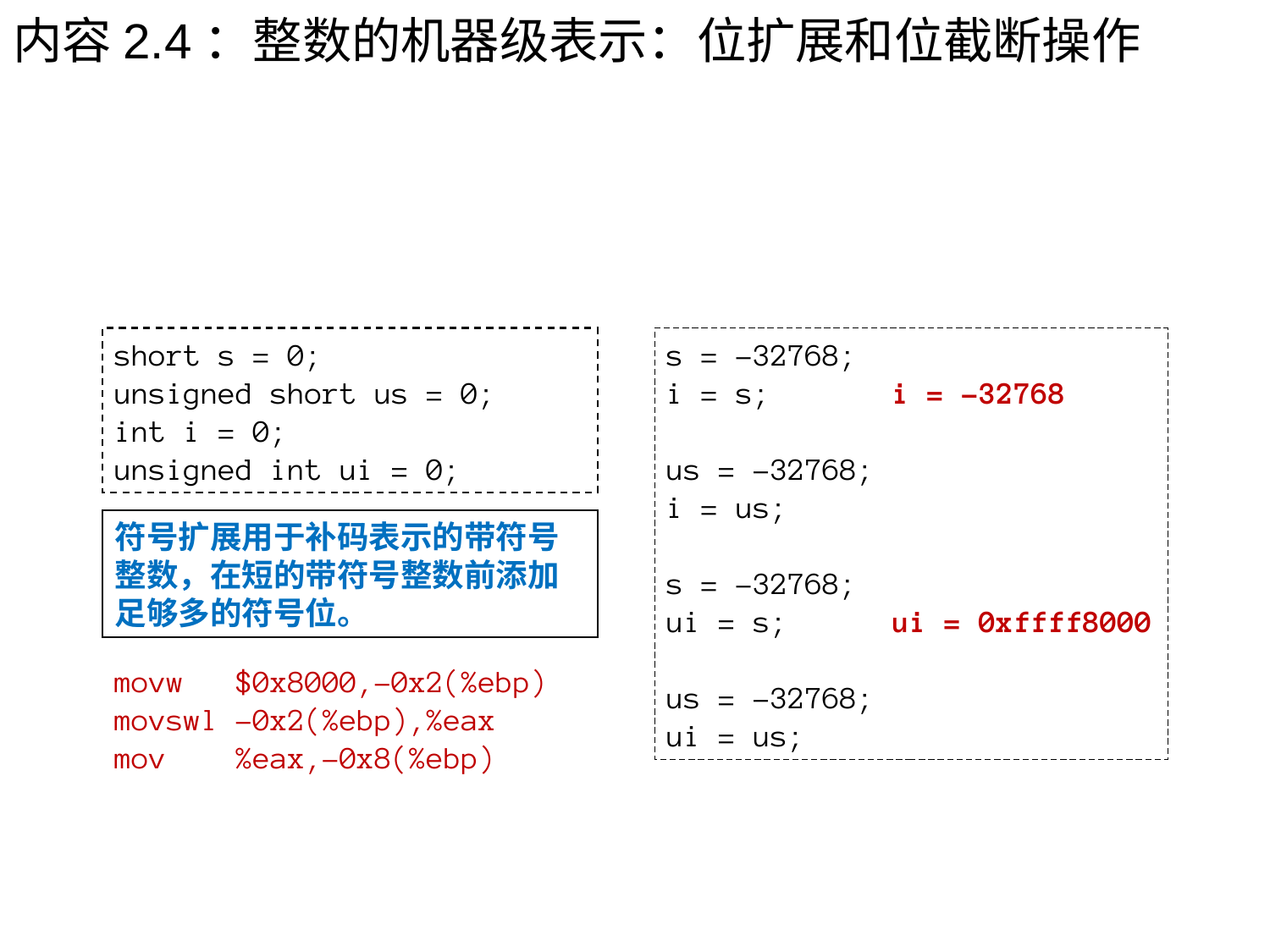

内容2.4：整数的机器级表示：位扩展和位截断操作

short s = 0;
unsigned short us = 0;
int i = 0;
unsigned int ui = 0;
s = -32768;
i = s;       i = -32768

us = -32768;
i = us;

s = -32768;
ui = s;      ui = 0xffff8000

us = -32768;
ui = us;
符号扩展用于补码表示的带符号整数，在短的带符号整数前添加足够多的符号位。
movw   $0x8000,-0x2(%ebp)
movswl -0x2(%ebp),%eax
mov    %eax,-0x8(%ebp)